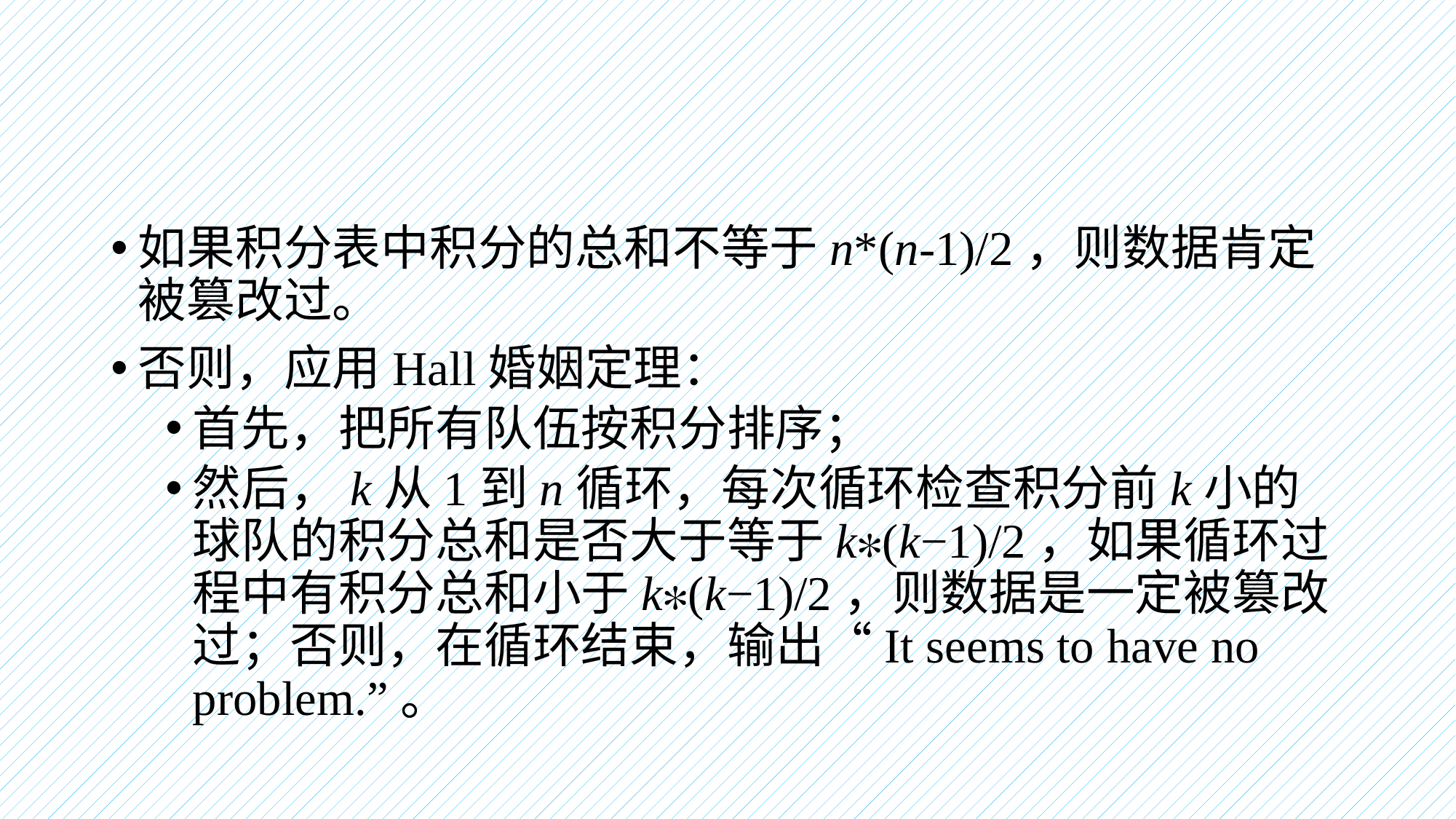

#
如果积分表中积分的总和不等于n*(n-1)/2，则数据肯定被篡改过。
否则，应用Hall婚姻定理：
首先，把所有队伍按积分排序；
然后，k从1到n循环，每次循环检查积分前k小的球队的积分总和是否大于等于k∗(k−1)/2，如果循环过程中有积分总和小于k∗(k−1)/2，则数据是一定被篡改过；否则，在循环结束，输出“It seems to have no problem.”。